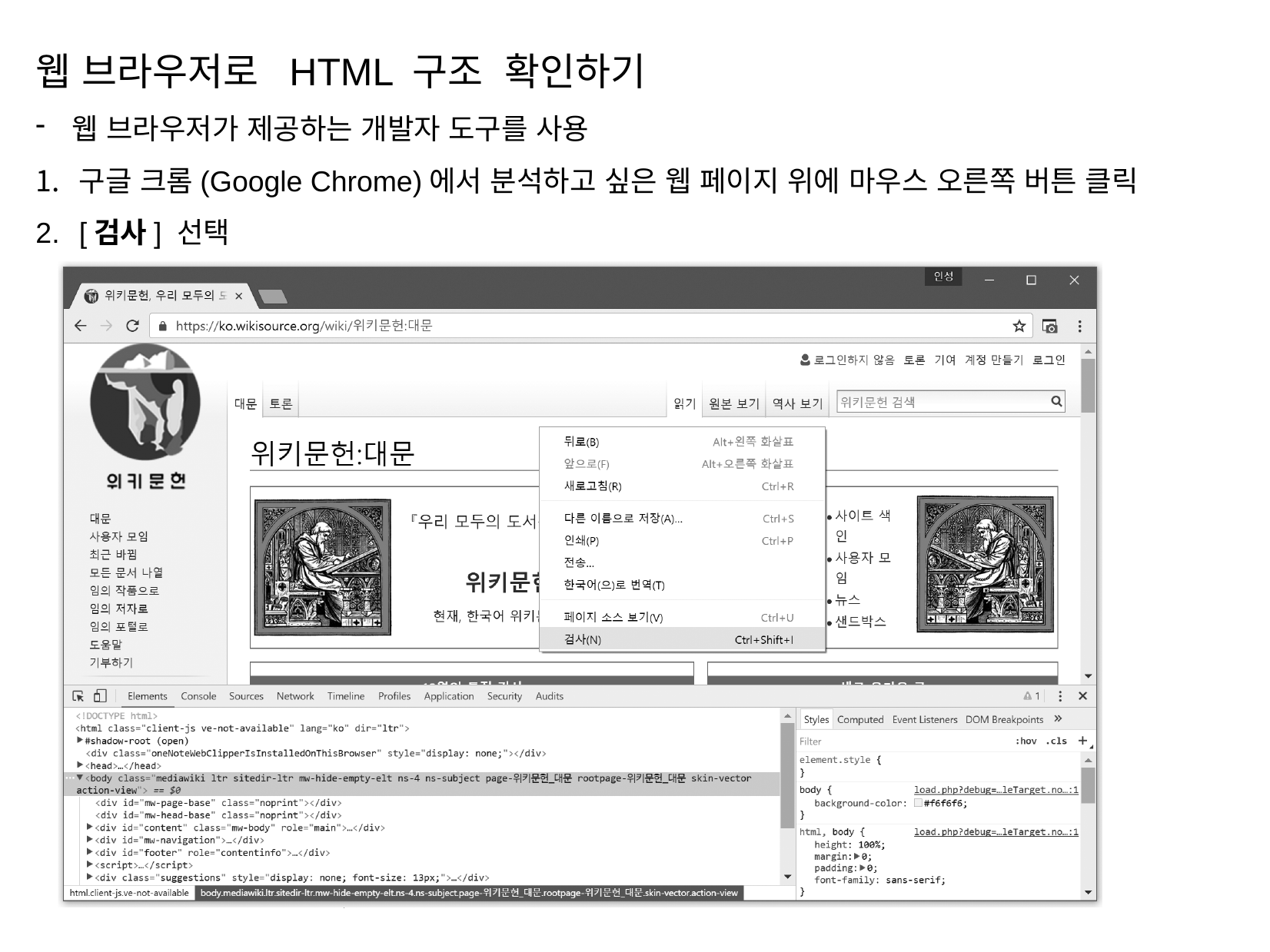

웹 브라우저로  HTML 구조  확인하기
웹 브라우저가 제공하는 개발자 도구를 사용
구글 크롬(Google Chrome)에서 분석하고 싶은 웹 페이지 위에 마우스 오른쪽 버튼 클릭
[검사] 선택